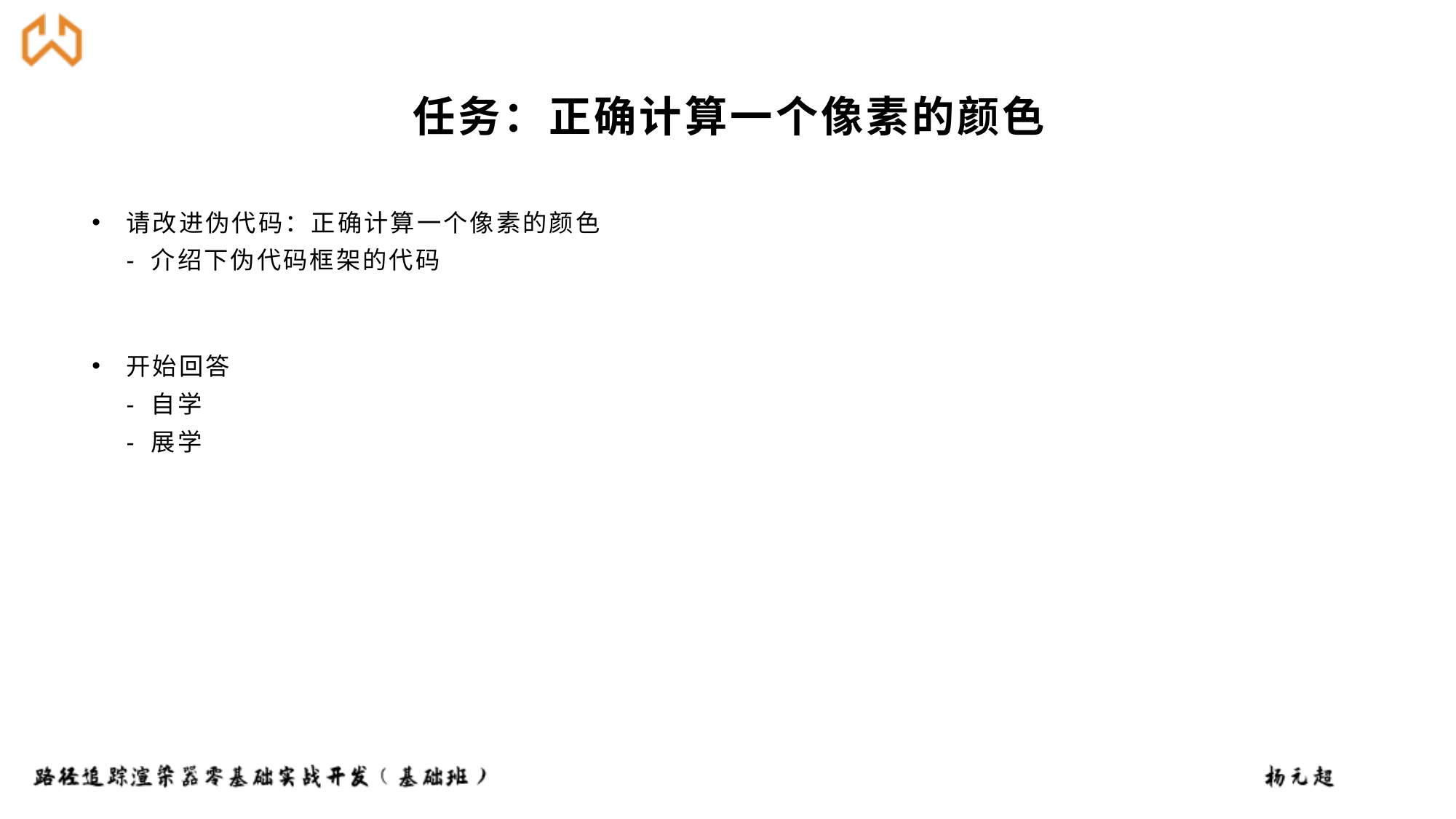

# 任务：正确计算一个像素的颜色
请改进伪代码：正确计算一个像素的颜色
- 介绍下伪代码框架的代码

开始回答
- 自学
- 展学